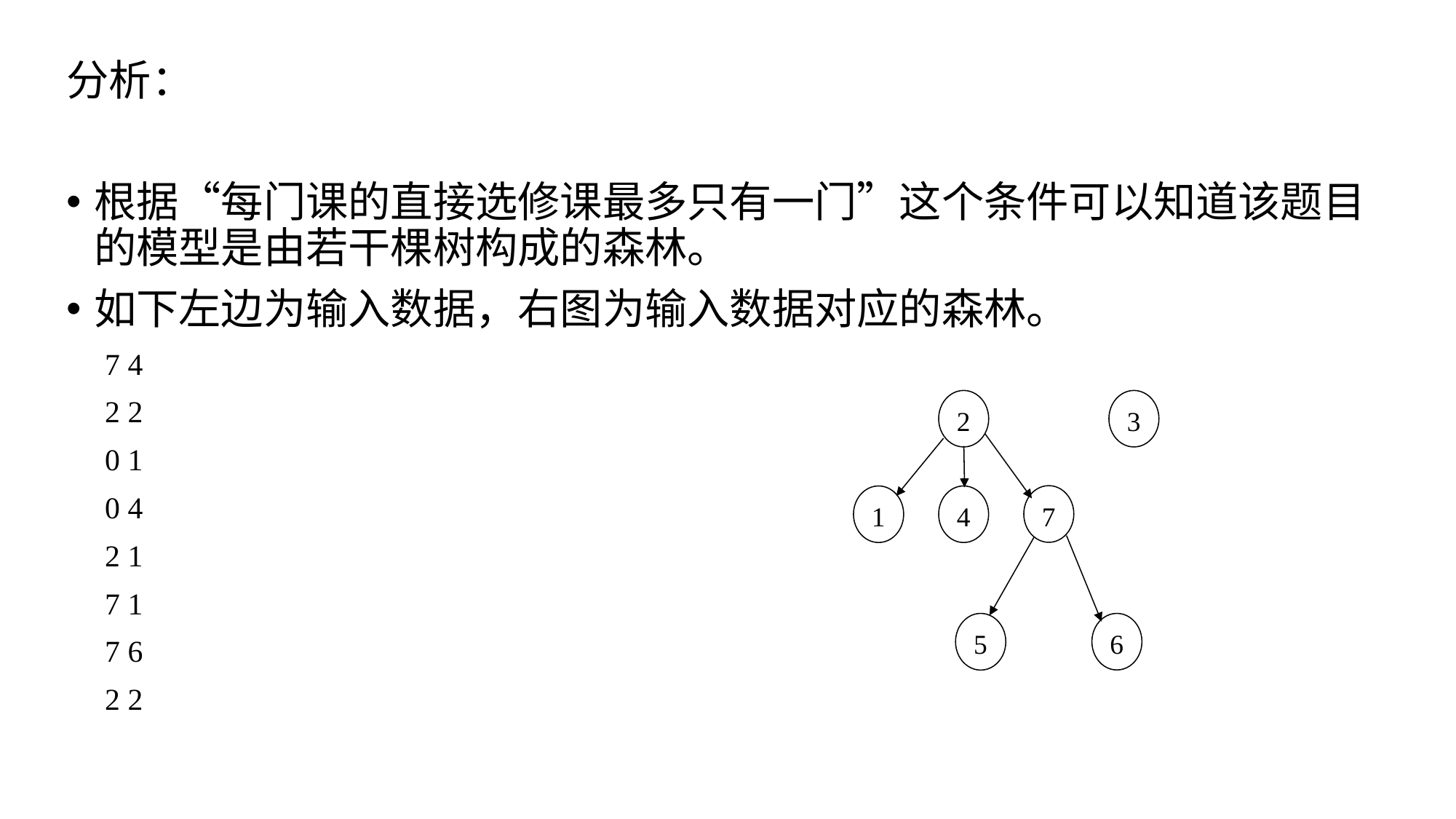

分析：

根据“每门课的直接选修课最多只有一门”这个条件可以知道该题目的模型是由若干棵树构成的森林。
如下左边为输入数据，右图为输入数据对应的森林。
     7 4
     2 2
     0 1
     0 4
     2 1
     7 1
     7 6
     2 2

2
3

7
1
4

5
6